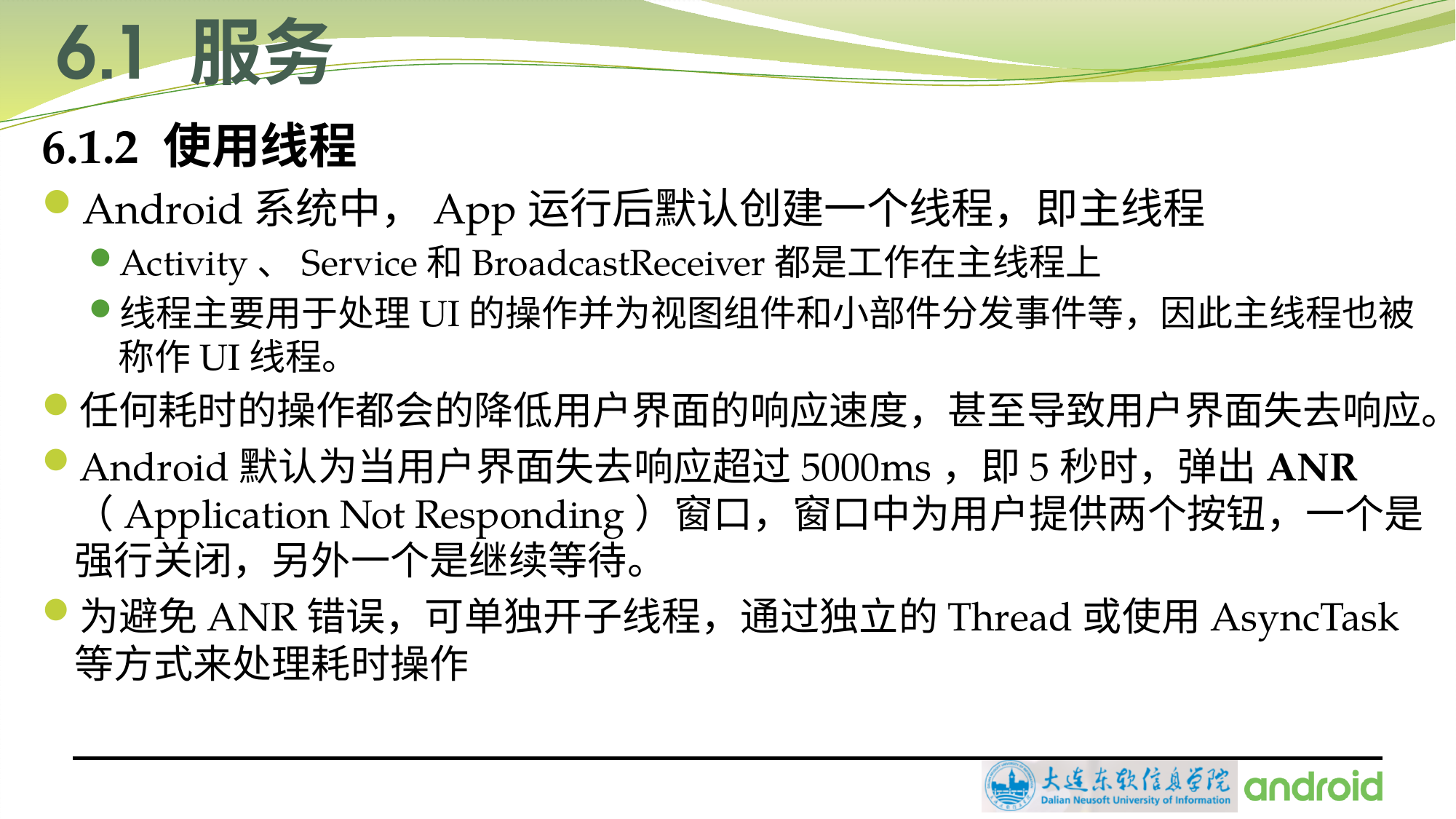

# 6.1 服务
6.1.2 使用线程
Android系统中，App运行后默认创建一个线程，即主线程
Activity、Service和BroadcastReceiver都是工作在主线程上
线程主要用于处理UI的操作并为视图组件和小部件分发事件等，因此主线程也被称作UI线程。
任何耗时的操作都会的降低用户界面的响应速度，甚至导致用户界面失去响应。
Android默认为当用户界面失去响应超过5000ms，即5秒时，弹出ANR（Application Not Responding）窗口，窗口中为用户提供两个按钮，一个是强行关闭，另外一个是继续等待。
为避免ANR错误，可单独开子线程，通过独立的Thread或使用AsyncTask等方式来处理耗时操作